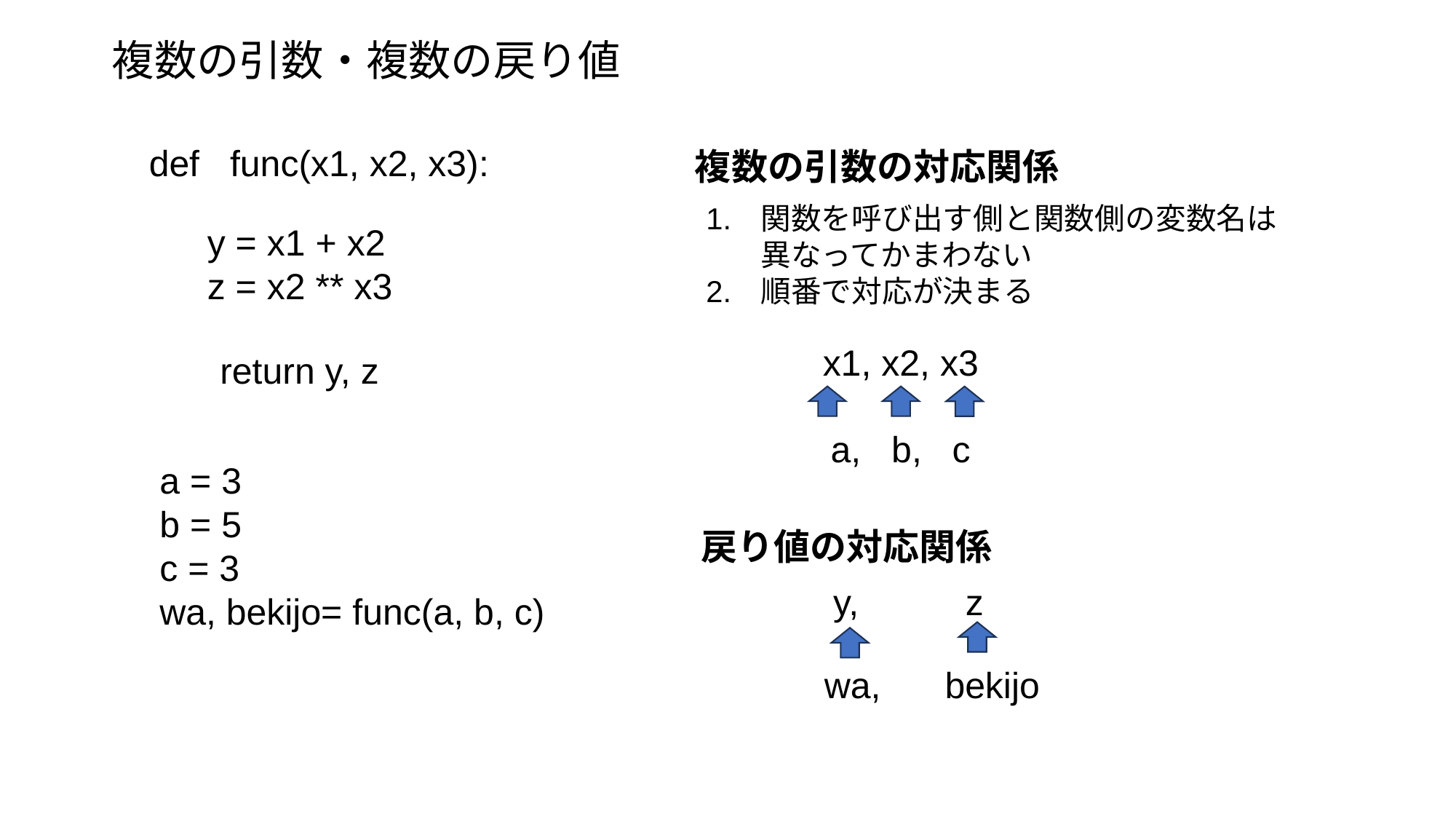

複数の引数・複数の戻り値
def   func(x1, x2, x3):
複数の引数の対応関係
関数を呼び出す側と関数側の変数名は異なってかまわない
順番で対応が決まる
y = x1 + x2
z = x2 ** x3
x1, x2, x3
return y, z

a,   b,   c
a = 3
b = 5
c = 3
wa, bekijo= func(a, b, c)
戻り値の対応関係
y,　　  z

wa, 　bekijo